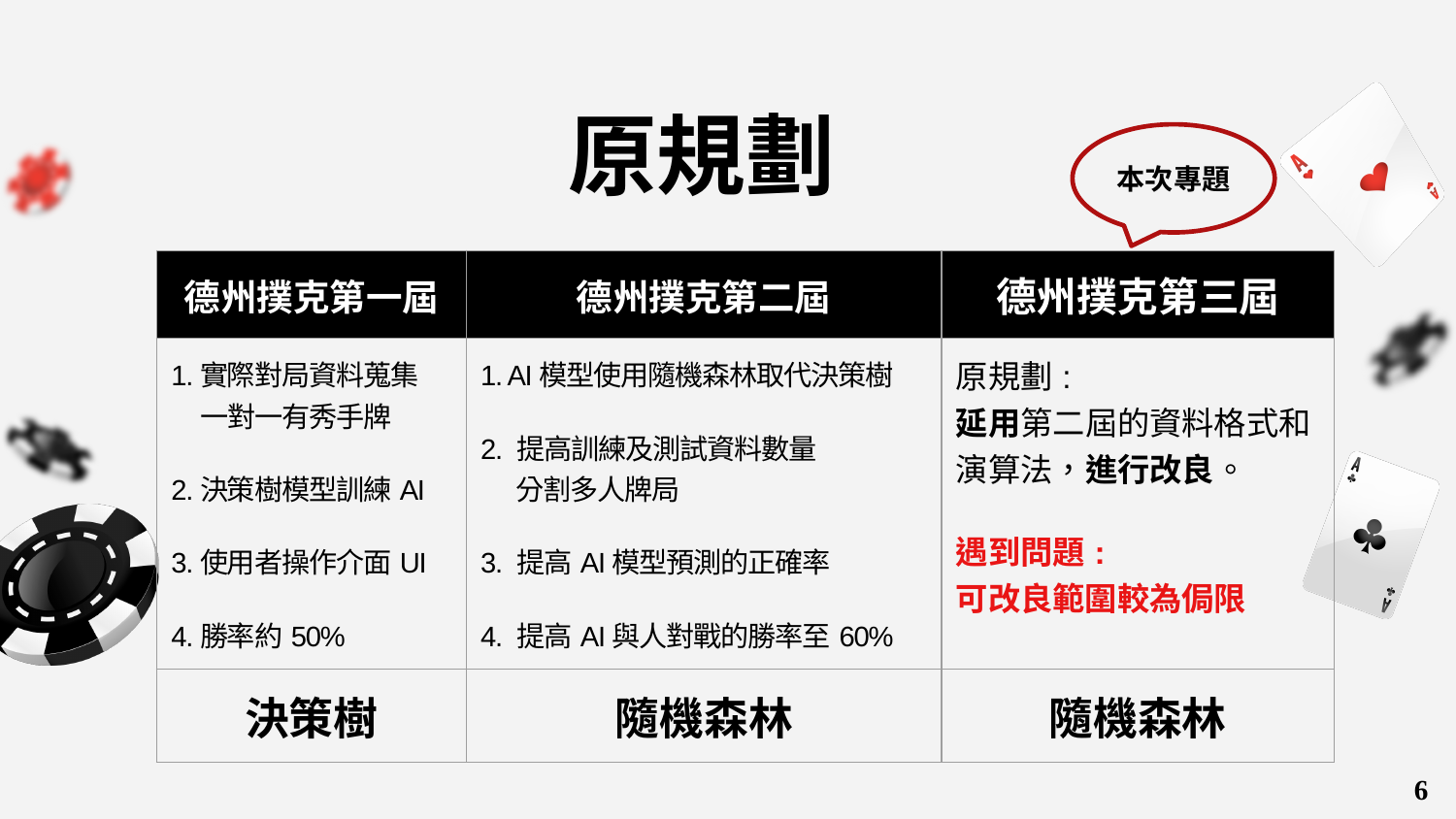

本次專題
原規劃
| 德州撲克第一屆 | 德州撲克第二屆 | 德州撲克第三屆 |
| --- | --- | --- |
| 1.實際對局資料蒐集 一對一有秀手牌 2.決策樹模型訓練AI 3.使用者操作介面UI 4.勝率約50% | 1. AI模型使用隨機森林取代決策樹 2. 提高訓練及測試資料數量 分割多人牌局 3. 提高AI模型預測的正確率 4. 提高AI與人對戰的勝率至60% | 原規劃: 延用第二屆的資料格式和演算法，進行改良。 遇到問題: 可改良範圍較為侷限 |
| 決策樹 | 隨機森林 | 隨機森林 |
6